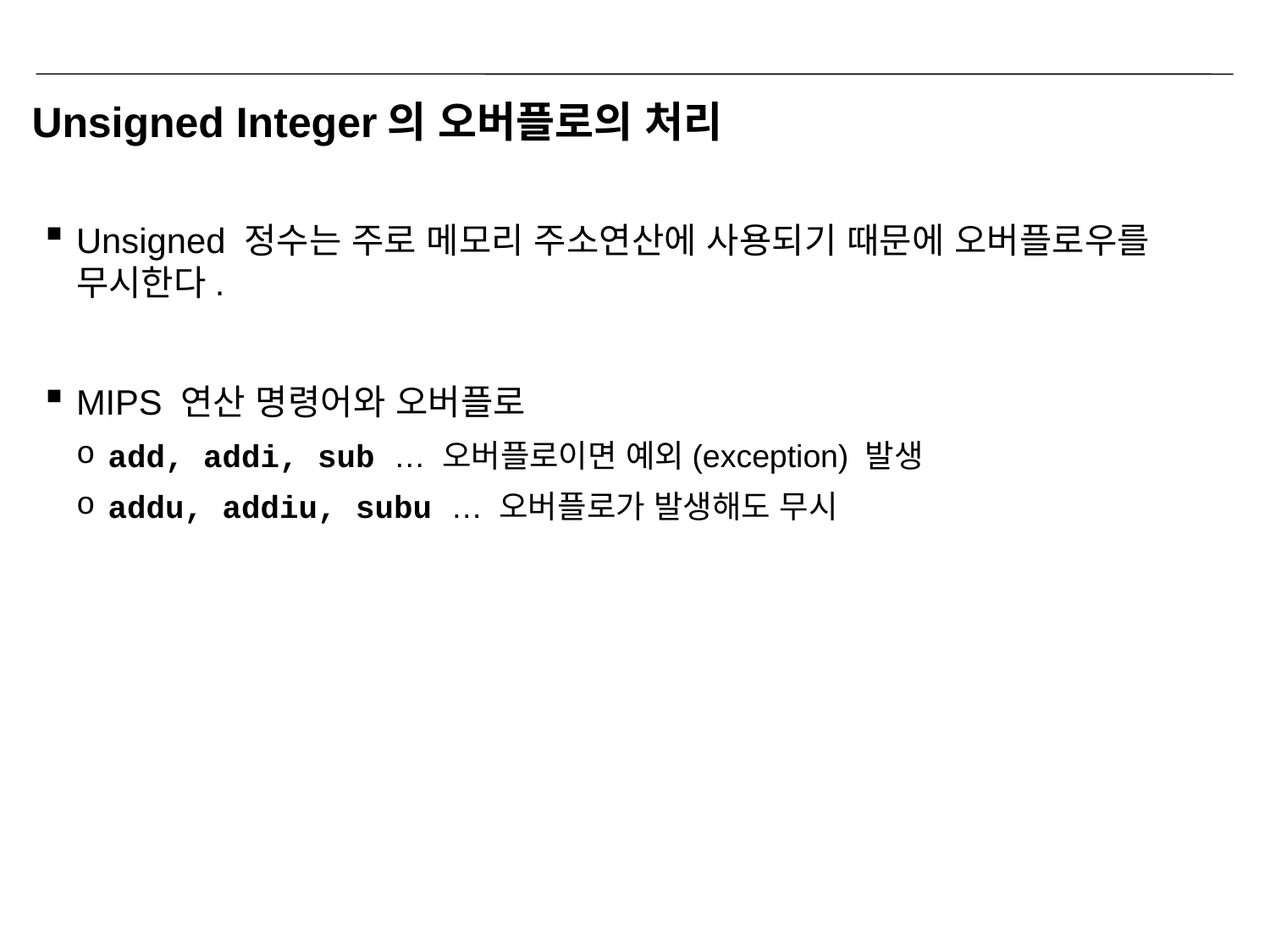

# Unsigned Integer의 오버플로의 처리
Unsigned 정수는 주로 메모리 주소연산에 사용되기 때문에 오버플로우를 무시한다.

MIPS 연산 명령어와 오버플로
add, addi, sub … 오버플로이면 예외(exception) 발생
addu, addiu, subu … 오버플로가 발생해도 무시